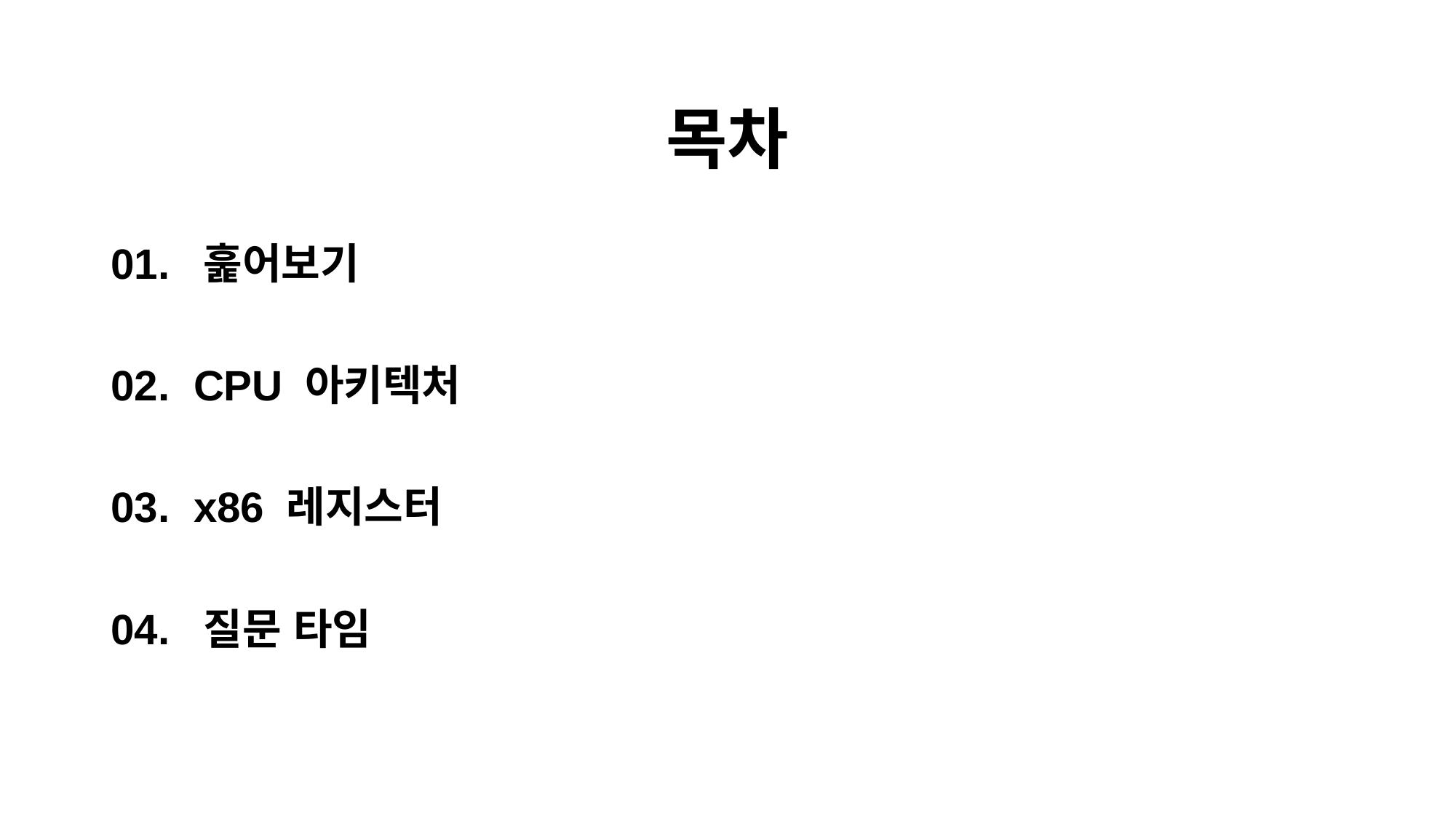

목차
01.  훑어보기

02.  CPU 아키텍처

03.  x86 레지스터

04.  질문 타임